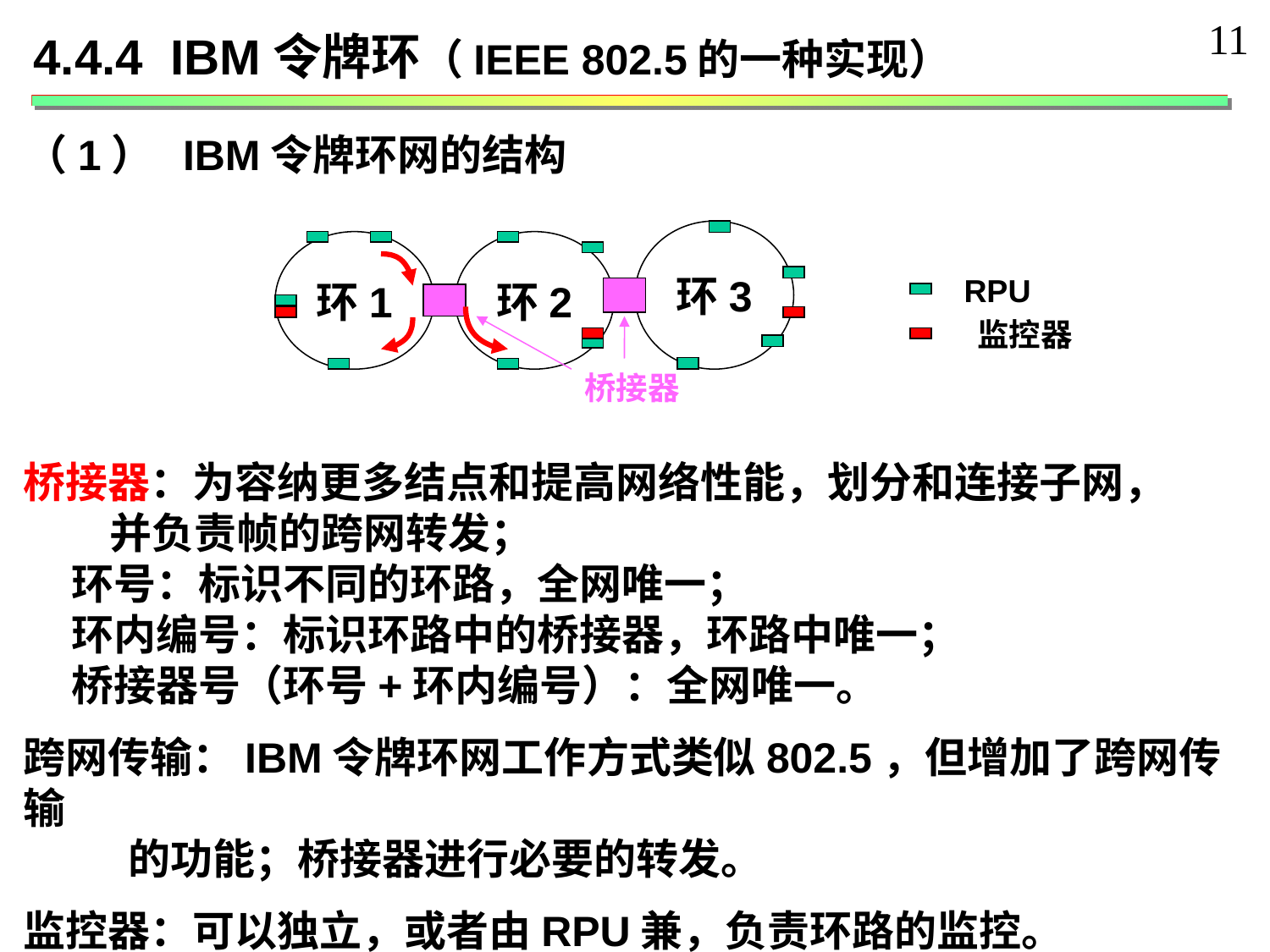

11
4.4.4  IBM令牌环（IEEE 802.5的一种实现）

（1）  IBM令牌环网的结构
环3

环1

环2

RPU

监控器

桥接器
桥接器：为容纳更多结点和提高网络性能，划分和连接子网，
        并负责帧的跨网转发；
    环号：标识不同的环路，全网唯一；
    环内编号：标识环路中的桥接器，环路中唯一；
    桥接器号（环号+环内编号）：全网唯一。

跨网传输：IBM令牌环网工作方式类似802.5，但增加了跨网传输
          的功能；桥接器进行必要的转发。

监控器：可以独立，或者由RPU兼，负责环路的监控。